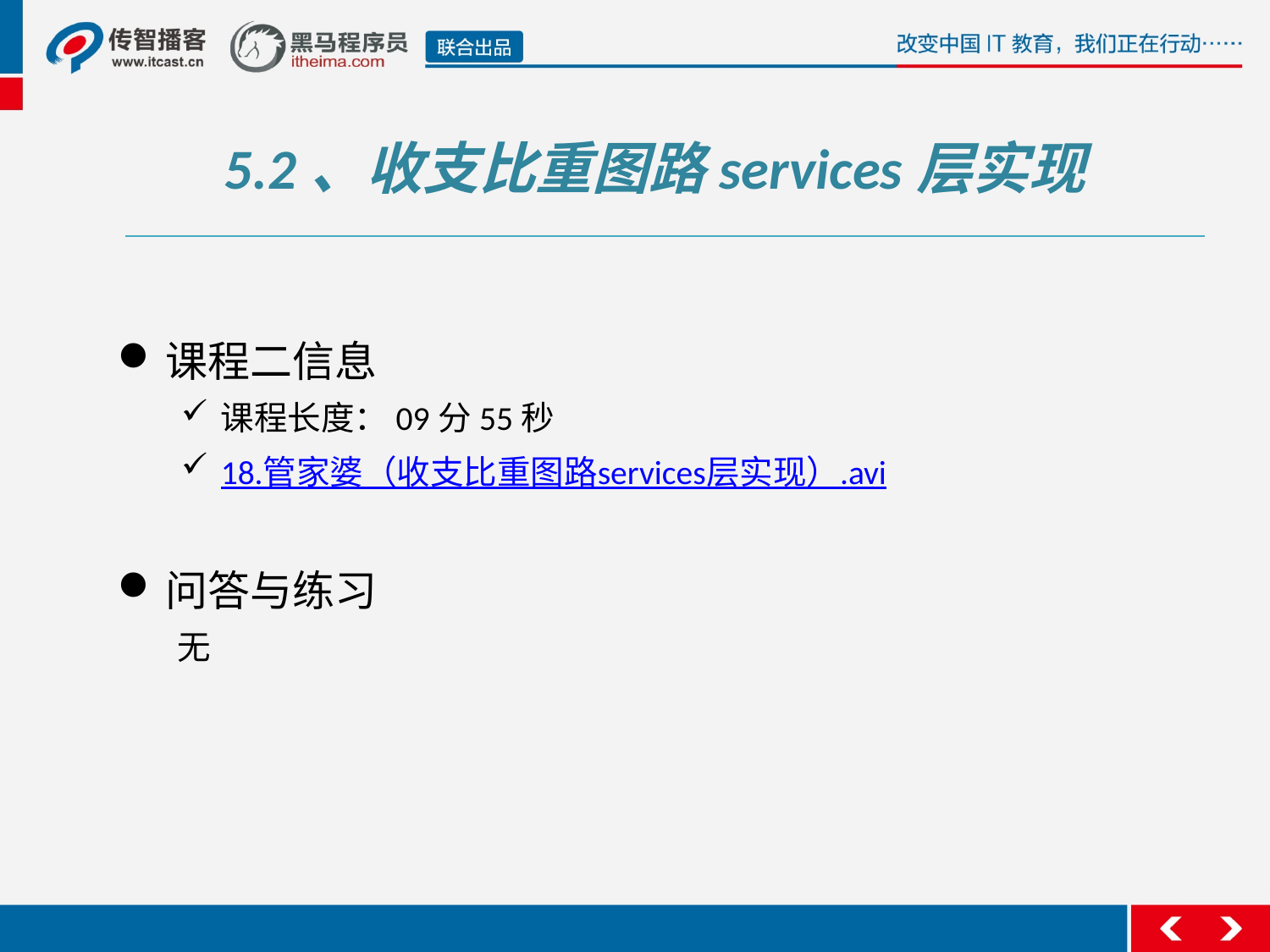

5.2、收支比重图路services层实现

课程二信息
课程长度：09分55秒
18.管家婆（收支比重图路services层实现）.avi

问答与练习
       无